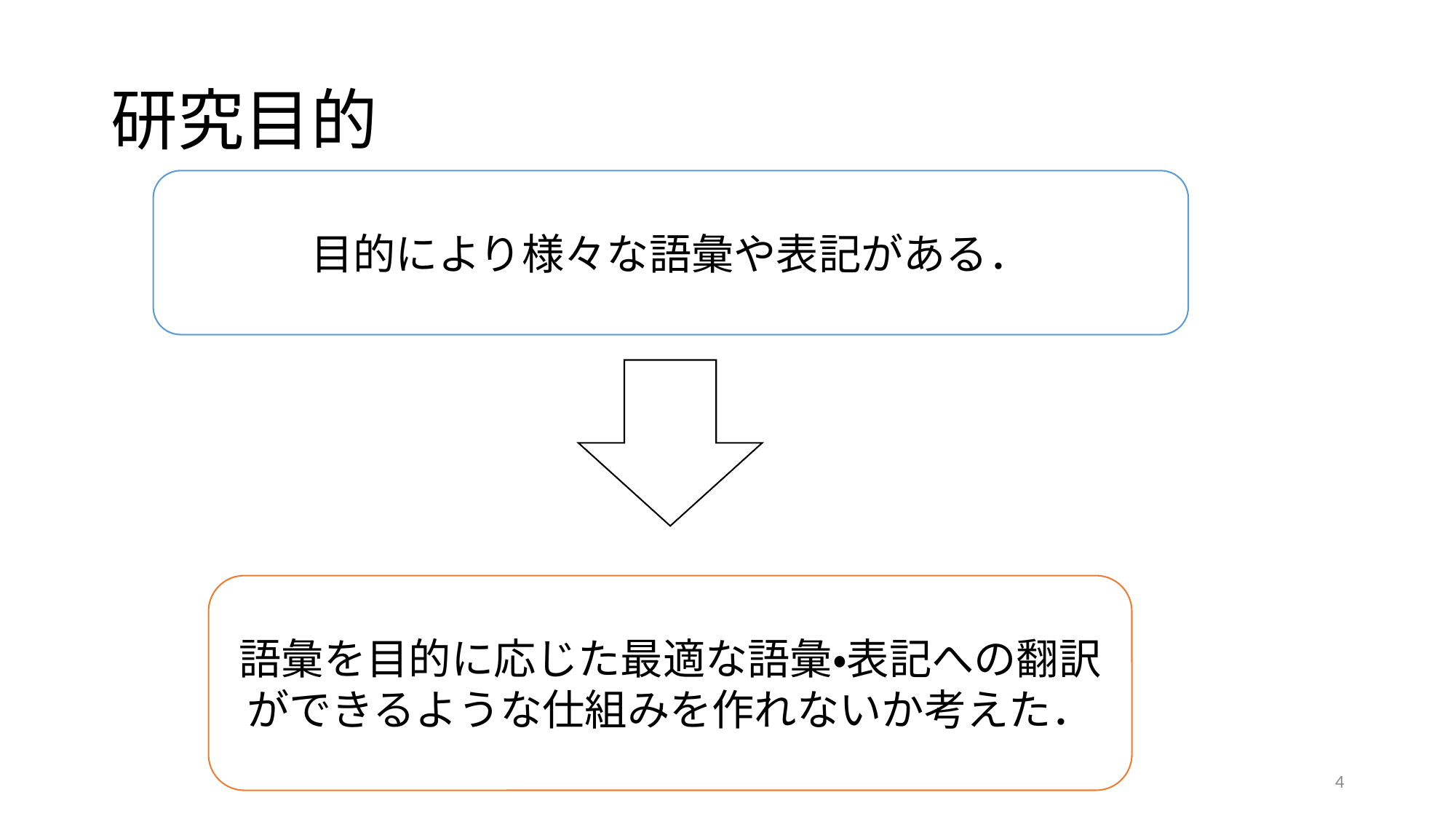

# 研究目的
目的により様々な語彙や表記がある．

語彙を目的に応じた最適な語彙・表記への翻訳ができるような仕組みを作れないか考えた．
4